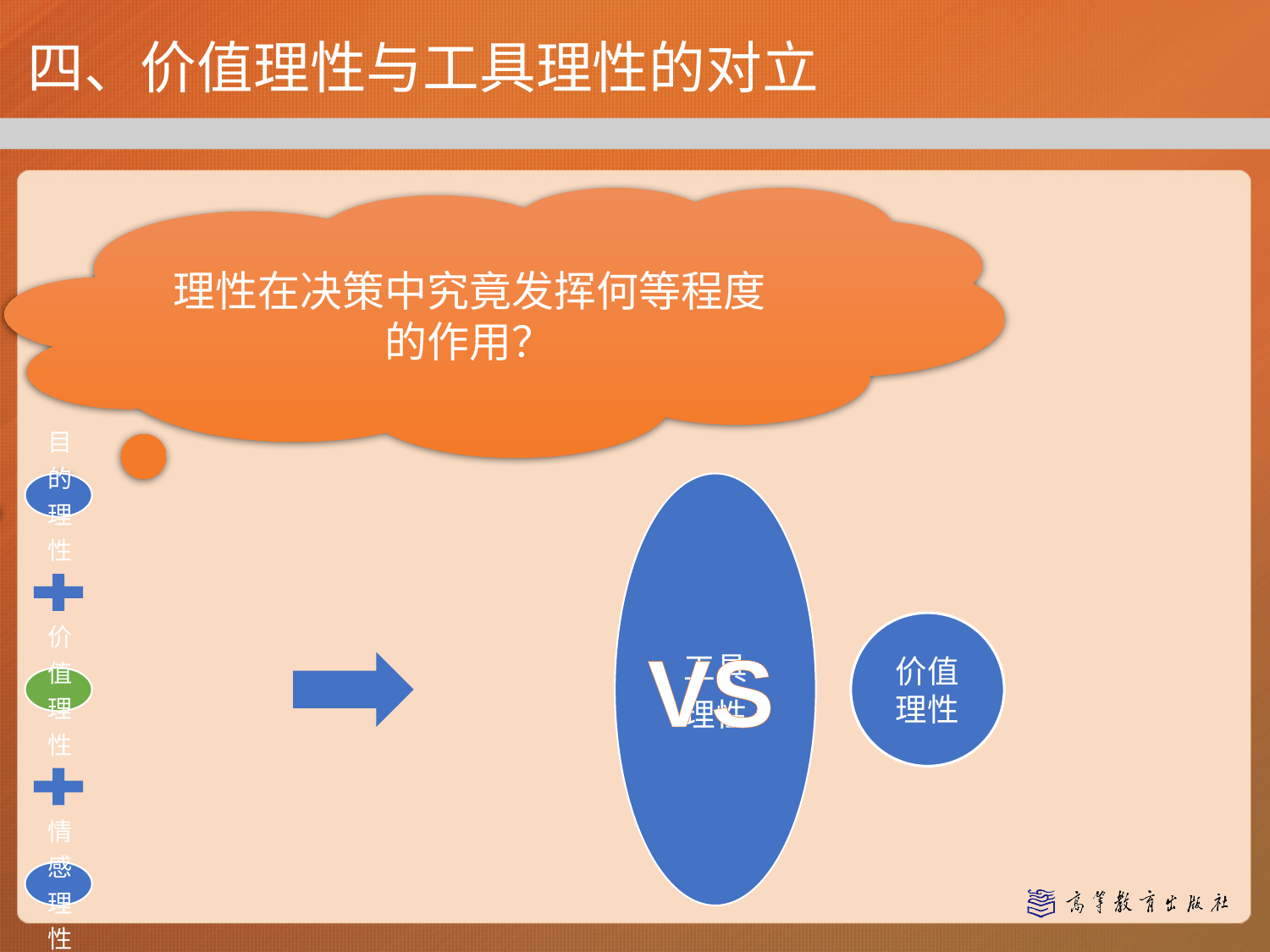

四、价值理性与工具理性的对立
理性在决策中究竟发挥何等程度的作用？
目的
理性
价值
理性
工具
理性
情感
理性
价值理性
VS